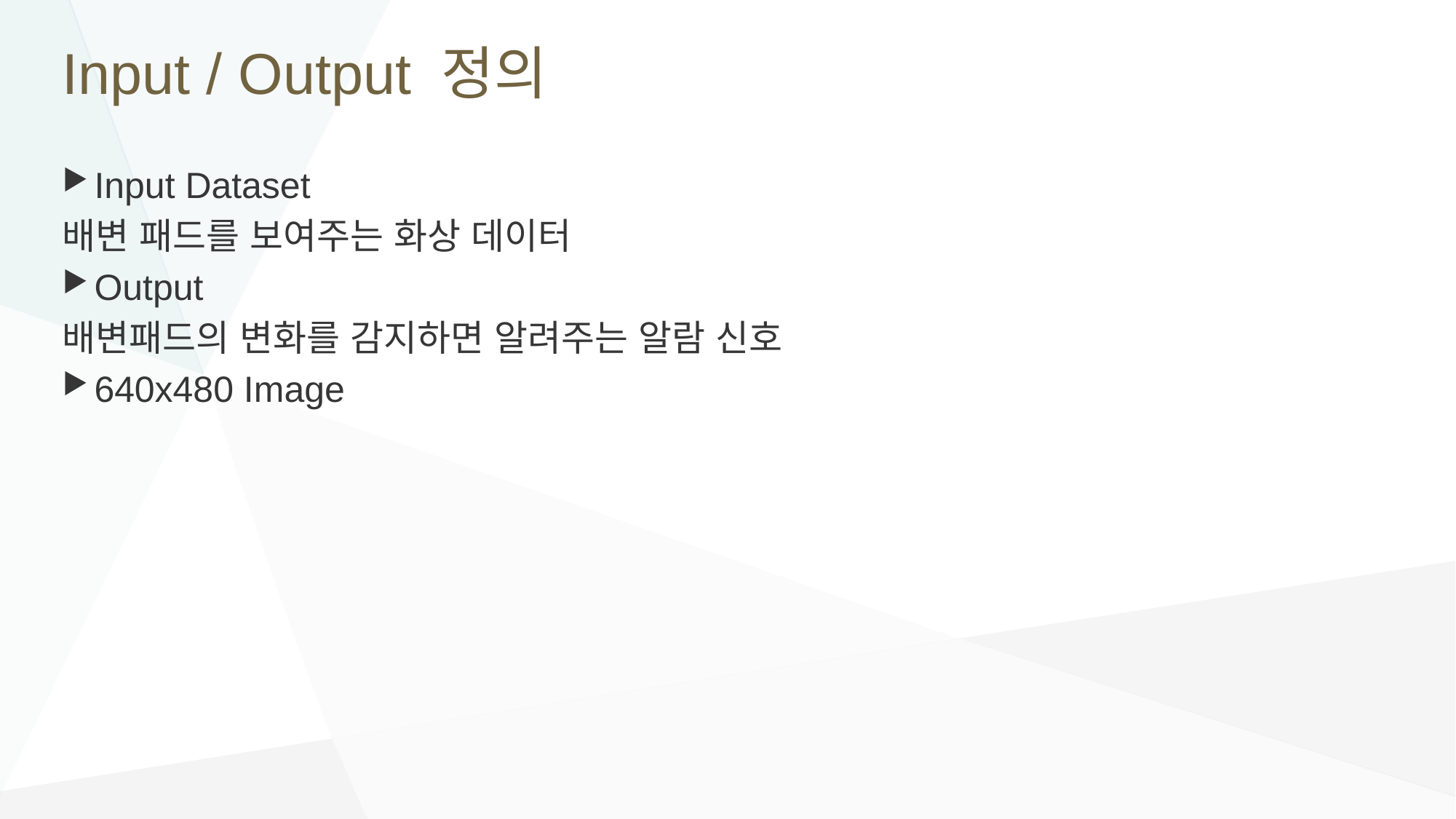

# Input / Output 정의
Input Dataset
배변 패드를 보여주는 화상 데이터
Output
배변패드의 변화를 감지하면 알려주는 알람 신호
640x480 Image